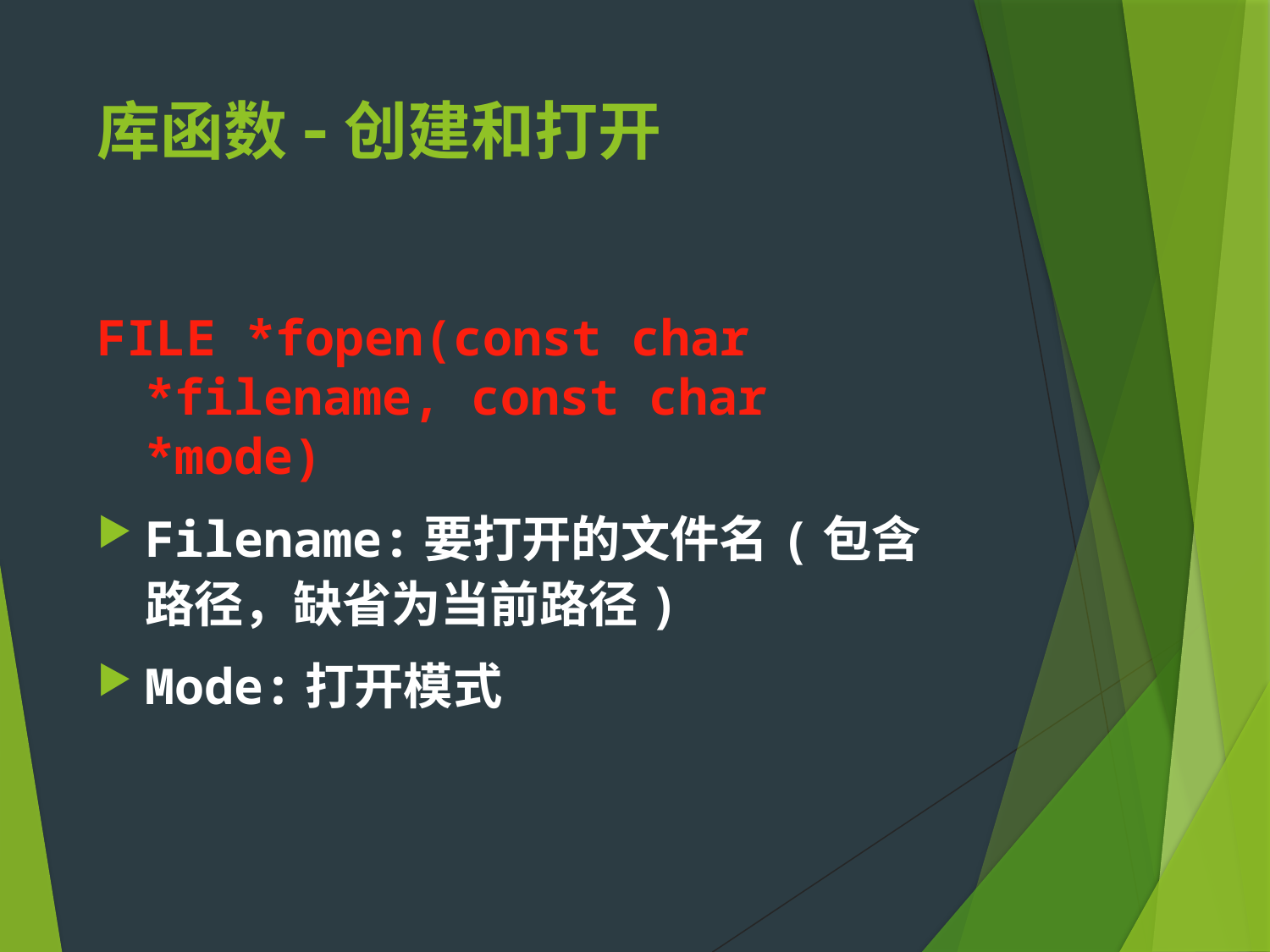

# 库函数-创建和打开
FILE *fopen(const char *filename, const char *mode)
Filename:要打开的文件名(包含路径，缺省为当前路径)
Mode:打开模式